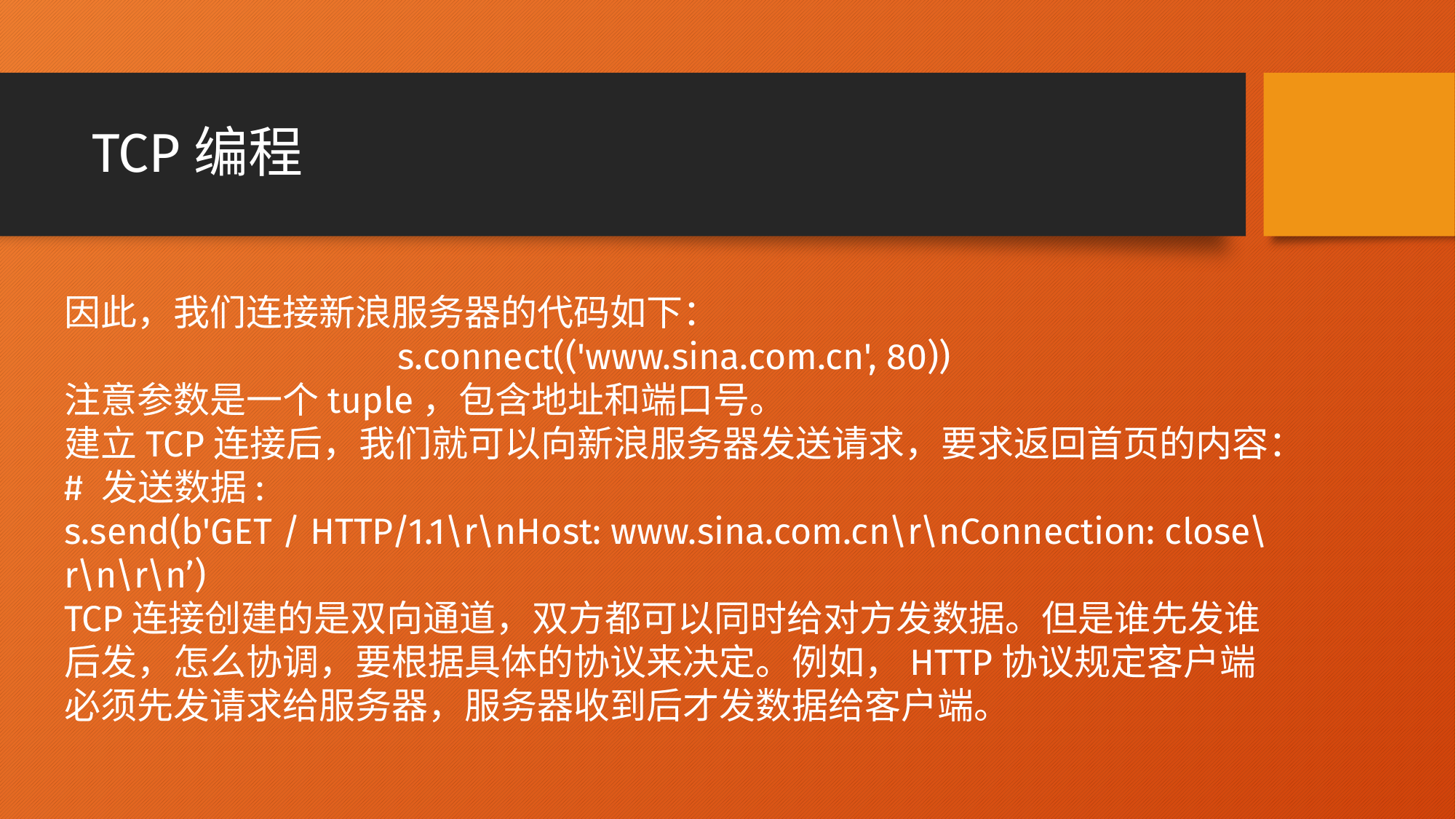

# TCP编程
因此，我们连接新浪服务器的代码如下：
s.connect(('www.sina.com.cn', 80))
注意参数是一个tuple，包含地址和端口号。
建立TCP连接后，我们就可以向新浪服务器发送请求，要求返回首页的内容：
# 发送数据:
s.send(b'GET / HTTP/1.1\r\nHost: www.sina.com.cn\r\nConnection: close\r\n\r\n’)
TCP连接创建的是双向通道，双方都可以同时给对方发数据。但是谁先发谁后发，怎么协调，要根据具体的协议来决定。例如，HTTP协议规定客户端必须先发请求给服务器，服务器收到后才发数据给客户端。